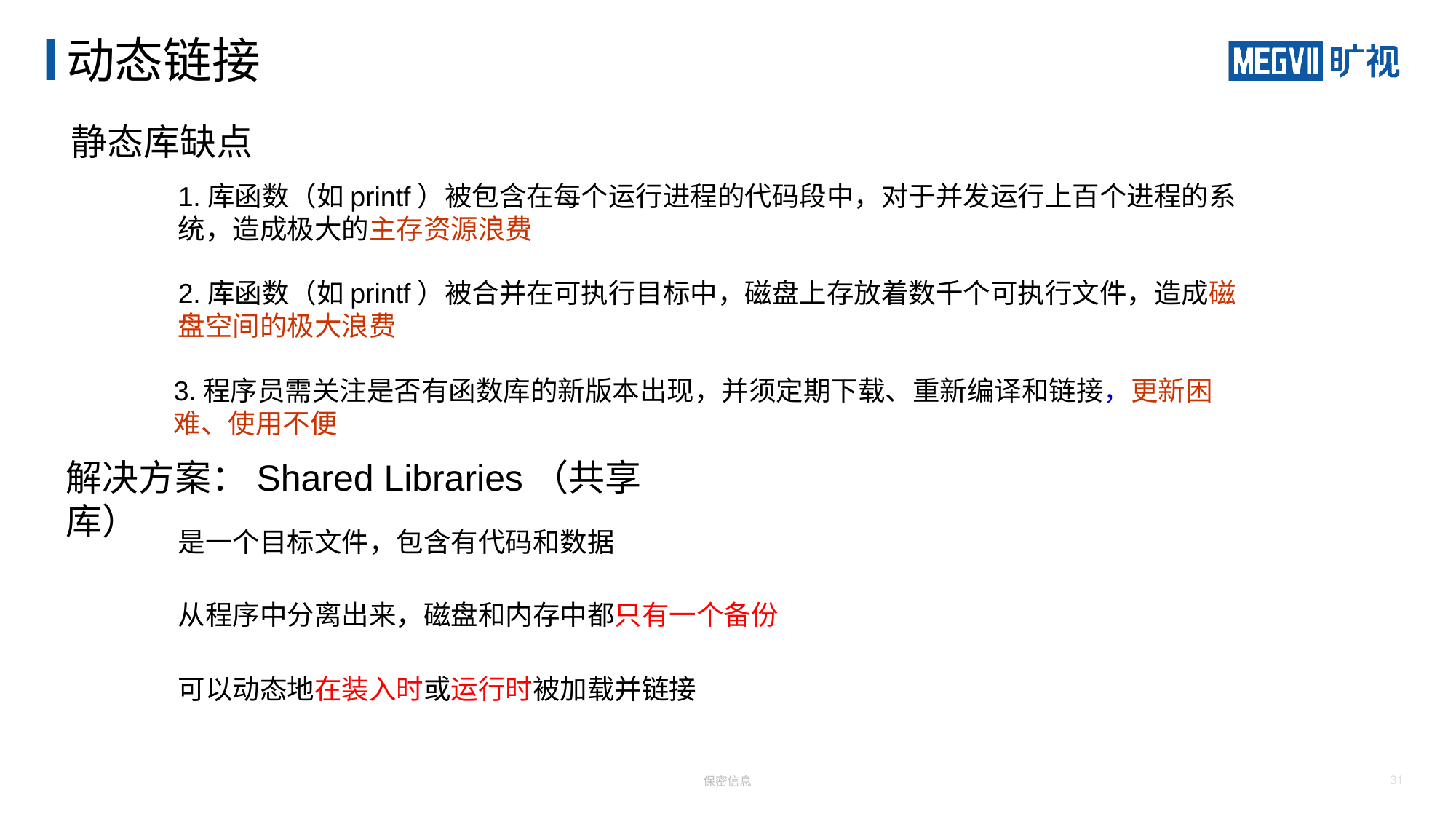

# 动态链接
静态库缺点
1.库函数（如printf）被包含在每个运行进程的代码段中，对于并发运行上百个进程的系统，造成极大的主存资源浪费
2.库函数（如printf）被合并在可执行目标中，磁盘上存放着数千个可执行文件，造成磁盘空间的极大浪费
3.程序员需关注是否有函数库的新版本出现，并须定期下载、重新编译和链接，更新困难、使用不便
解决方案：Shared Libraries（共享库）
是一个目标文件，包含有代码和数据
从程序中分离出来，磁盘和内存中都只有一个备份
可以动态地在装入时或运行时被加载并链接